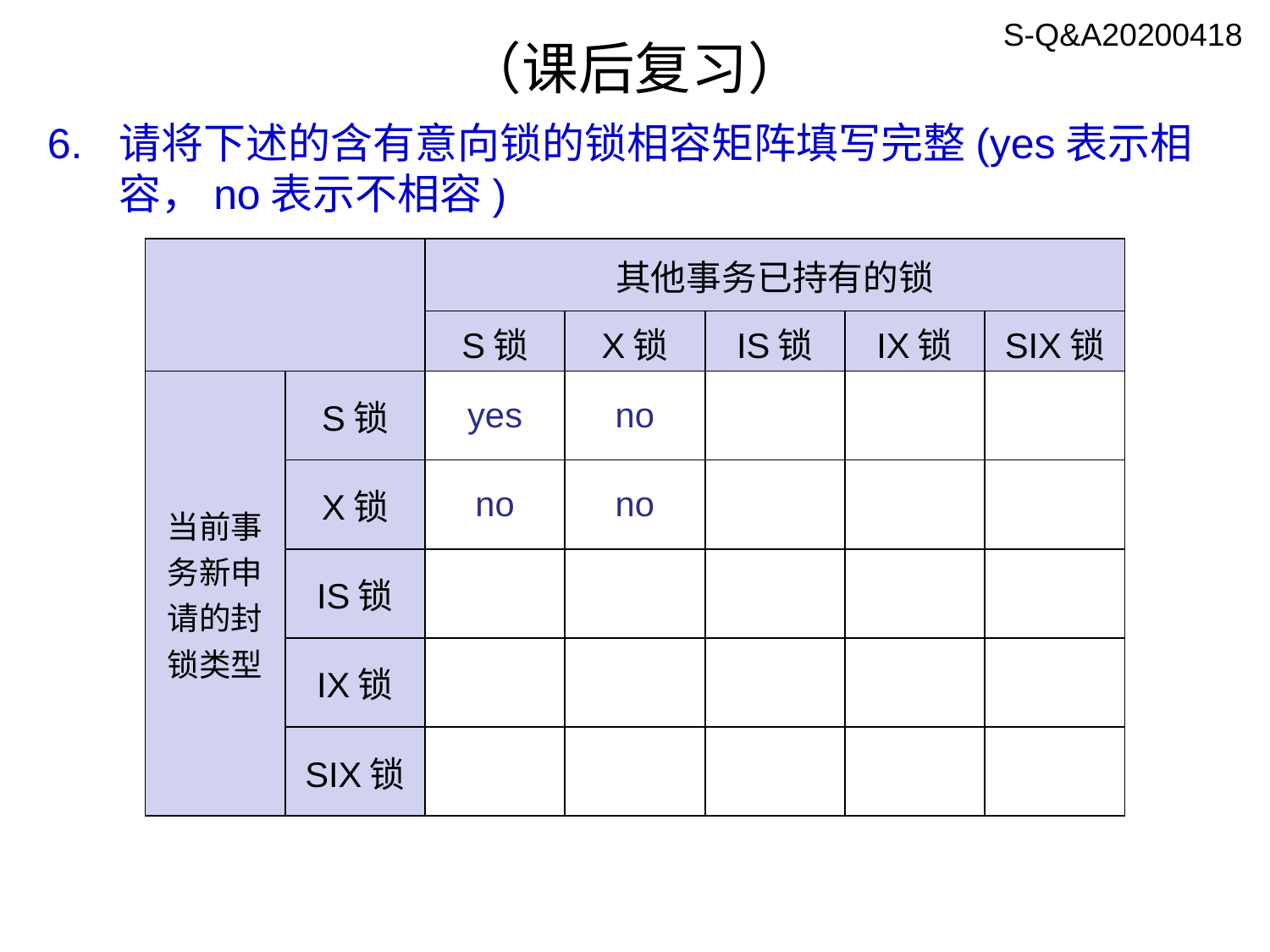

S-Q&A20200418
# （课后复习）
请将下述的含有意向锁的锁相容矩阵填写完整(yes表示相容，no表示不相容)
|  |  | 其他事务已持有的锁 |  |  |  |  |
| --- | --- | --- | --- | --- | --- | --- |
|  |  | S锁 | X锁 | IS锁 | IX锁 | SIX锁 |
| 当前事务新申请的封锁类型 | S锁 | yes | no |  |  |  |
|  | X锁 | no | no |  |  |  |
|  | IS锁 |  |  |  |  |  |
|  | IX锁 |  |  |  |  |  |
|  | SIX锁 |  |  |  |  |  |